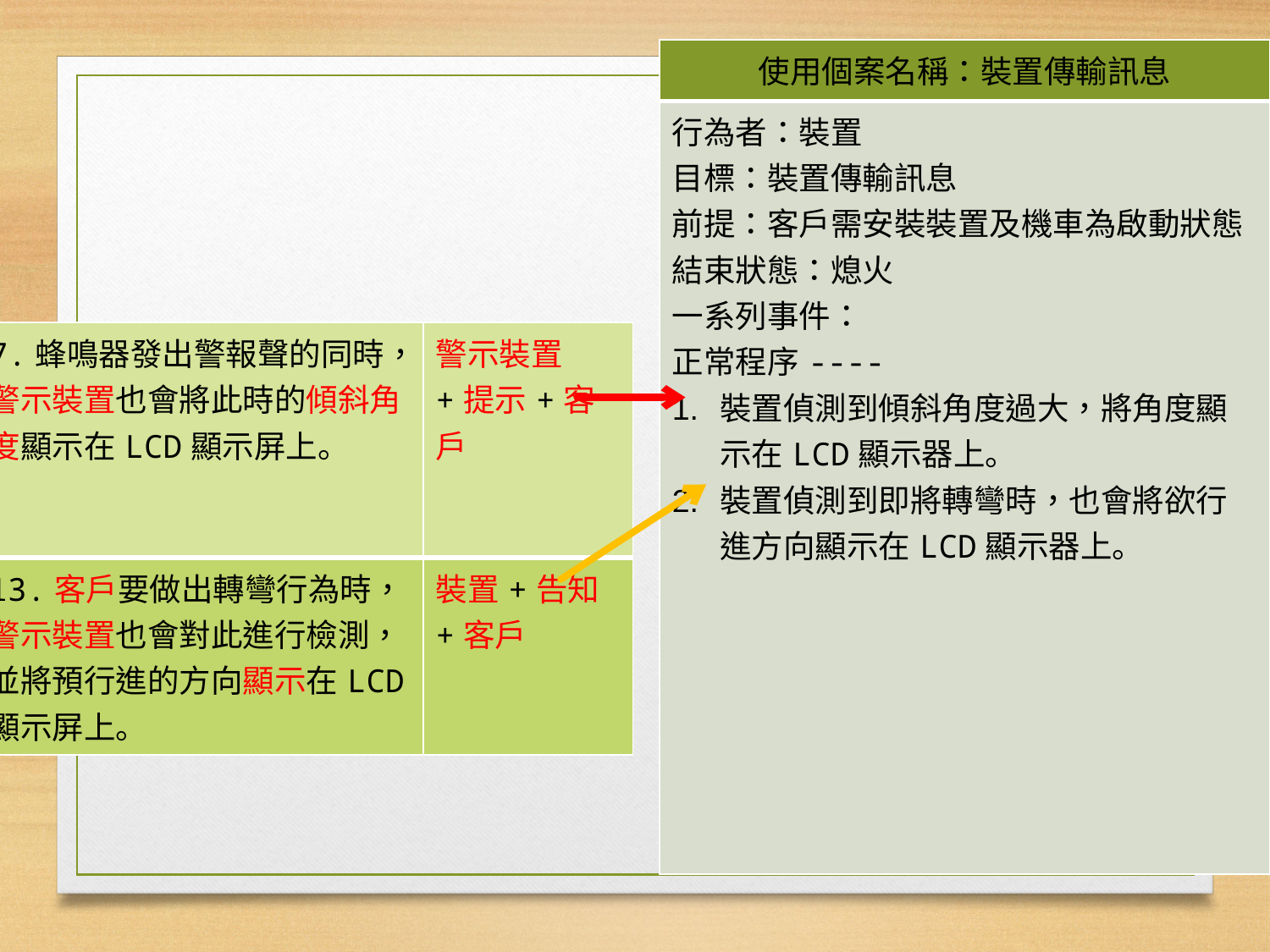

| 使用個案名稱：裝置傳輸訊息 |
| --- |
| 行為者：裝置 目標：裝置傳輸訊息 前提：客戶需安裝裝置及機車為啟動狀態 結束狀態：熄火 一系列事件： 正常程序---- 裝置偵測到傾斜角度過大，將角度顯示在LCD顯示器上。 裝置偵測到即將轉彎時，也會將欲行進方向顯示在LCD顯示器上。 |
| 7.蜂鳴器發出警報聲的同時，警示裝置也會將此時的傾斜角度顯示在LCD顯示屏上。 | 警示裝置+提示+客戶 |
| --- | --- |
| 13.客戶要做出轉彎行為時，警示裝置也會對此進行檢測，並將預行進的方向顯示在LCD顯示屏上。 | 裝置+告知+客戶 |
20